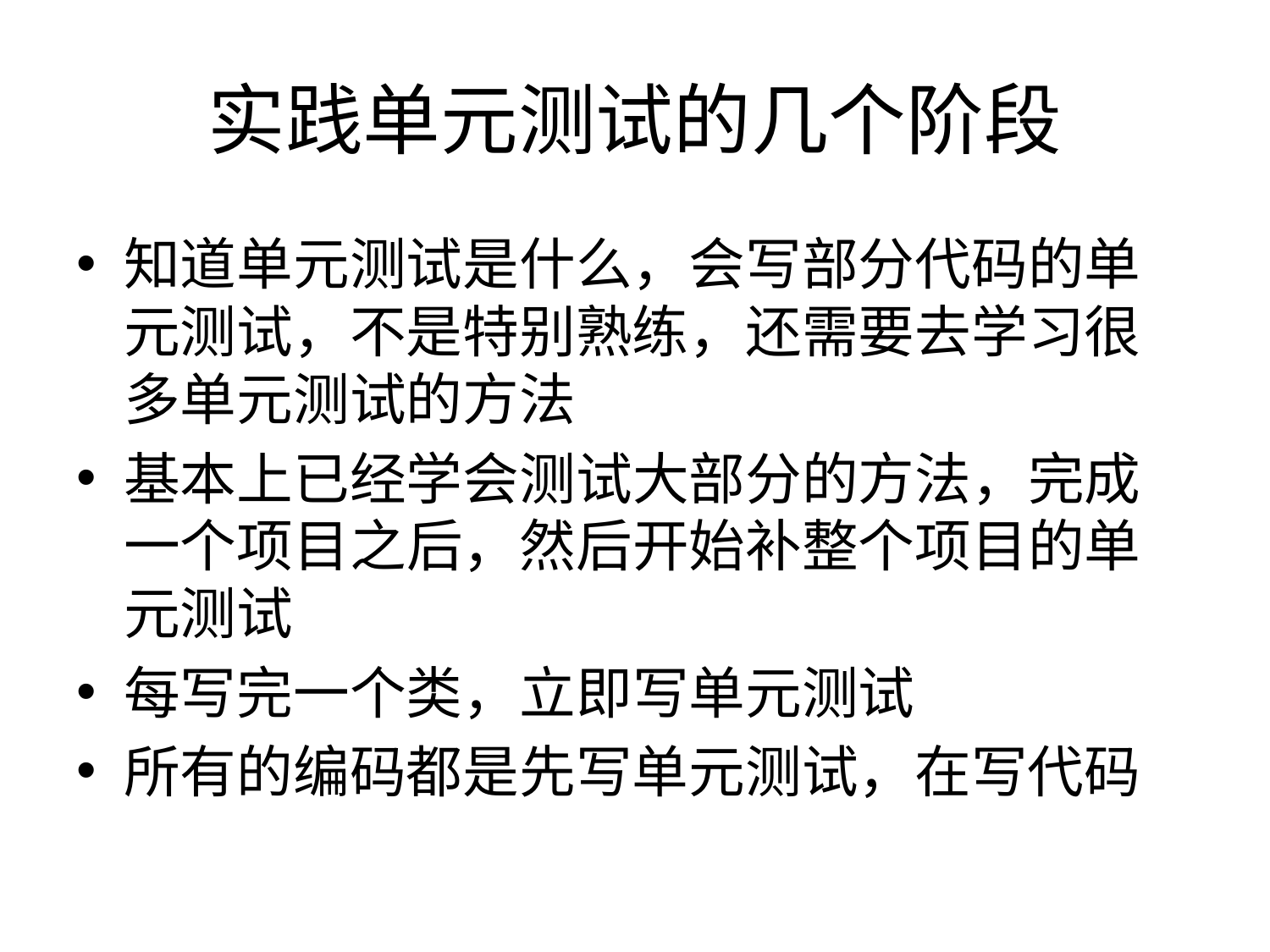

# 实践单元测试的几个阶段
知道单元测试是什么，会写部分代码的单元测试，不是特别熟练，还需要去学习很多单元测试的方法
基本上已经学会测试大部分的方法，完成一个项目之后，然后开始补整个项目的单元测试
每写完一个类，立即写单元测试
所有的编码都是先写单元测试，在写代码